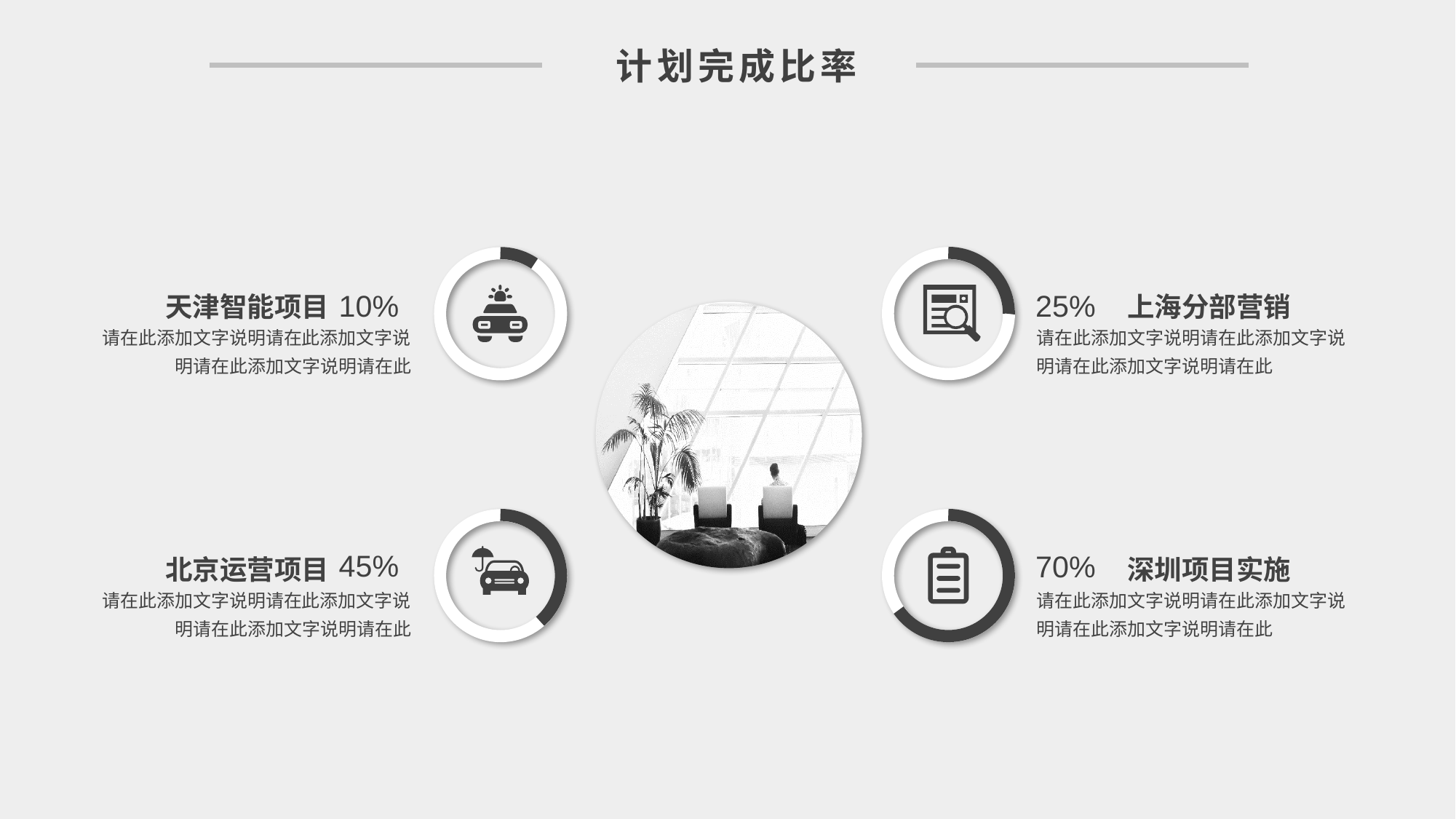

计划完成比率

25%

70%

10%

45%

天津智能项目
请在此添加文字说明请在此添加文字说明请在此添加文字说明请在此
上海分部营销
请在此添加文字说明请在此添加文字说明请在此添加文字说明请在此
北京运营项目
请在此添加文字说明请在此添加文字说明请在此添加文字说明请在此
深圳项目实施
请在此添加文字说明请在此添加文字说明请在此添加文字说明请在此